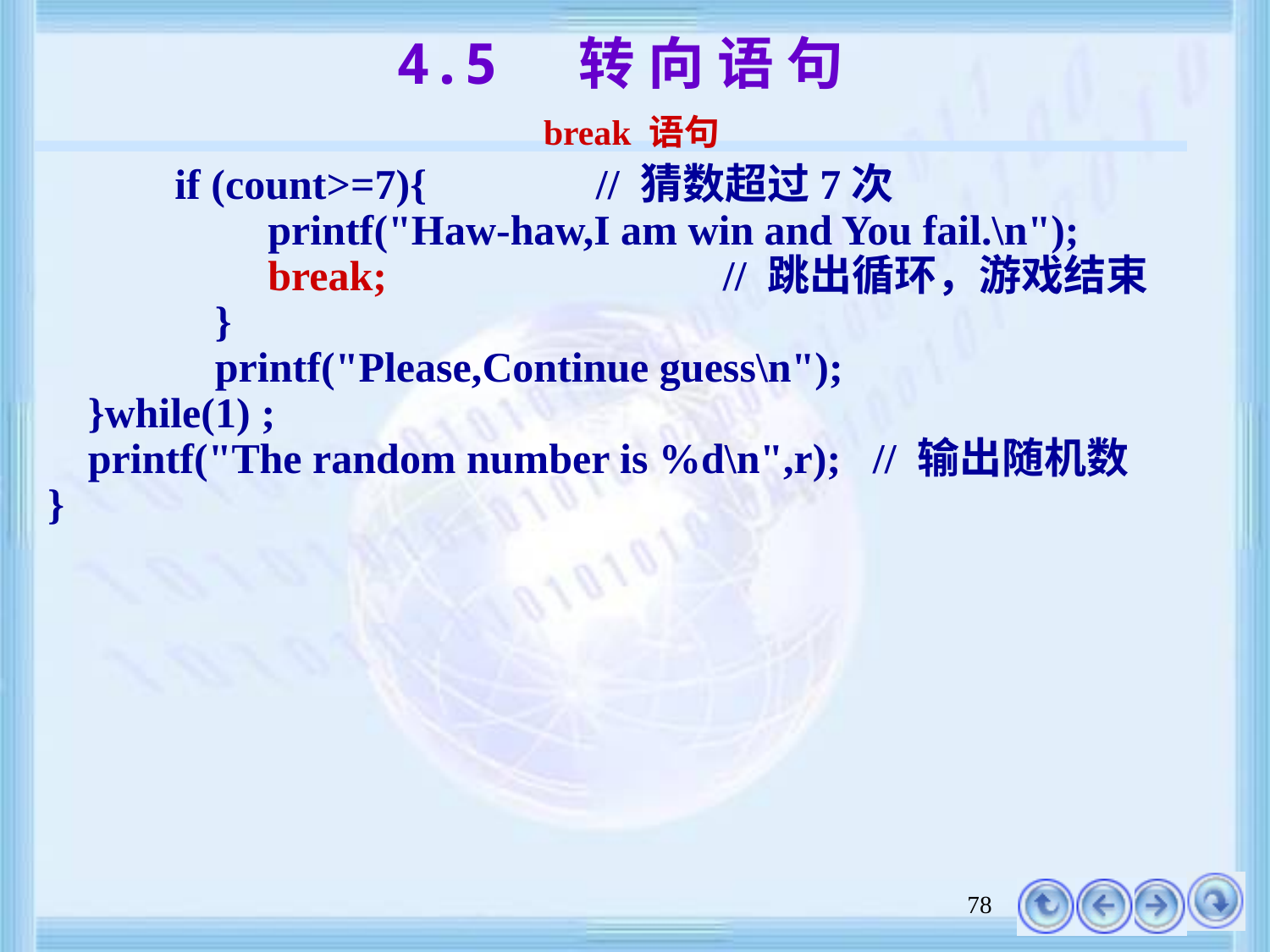

# 4.5  转 向 语 句 break 语句
            if (count>=7){		// 猜数超过7次
		     printf("Haw-haw,I am win and You fail.\n");
		     break;			// 跳出循环，游戏结束
		}
		printf("Please,Continue guess\n");
	}while(1) ;
	printf("The random number is %d\n",r);   // 输出随机数
}

78